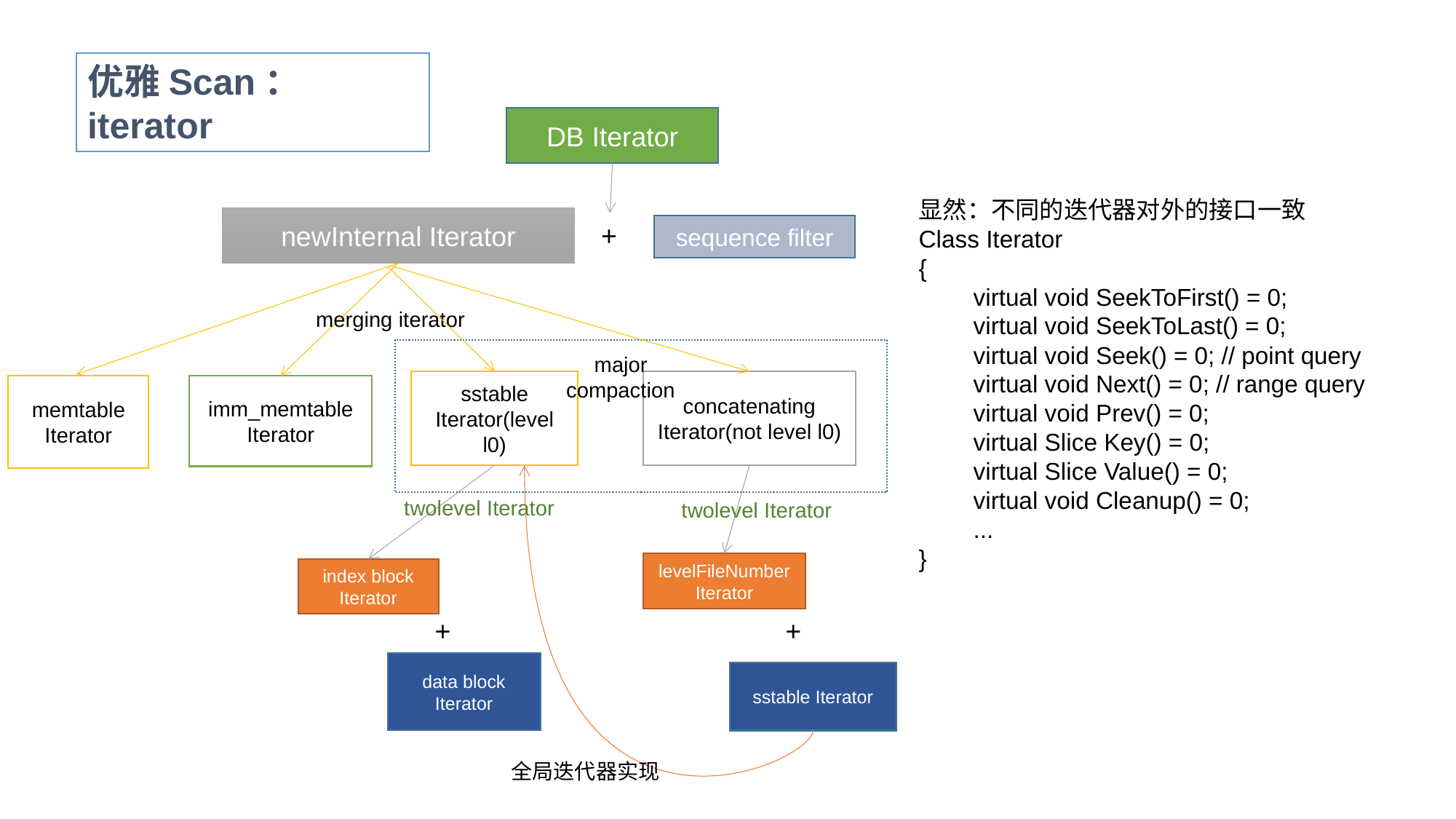

优雅Scan：iterator
DB Iterator
显然：不同的迭代器对外的接口一致
Class Iterator
{
virtual void SeekToFirst() = 0;
virtual void SeekToLast() = 0;
virtual void Seek() = 0; // point query
virtual void Next() = 0; // range query
virtual void Prev() = 0;
virtual Slice Key() = 0;
virtual Slice Value() = 0;
virtual void Cleanup() = 0;
...
}
newInternal Iterator
+
sequence filter
merging iterator

major
compaction
sstable Iterator(level l0)
concatenating Iterator(not level l0)
memtable Iterator
imm_memtable Iterator
twolevel Iterator
twolevel Iterator
levelFileNumber Iterator
index block Iterator
+
+
data block Iterator
sstable Iterator
全局迭代器实现